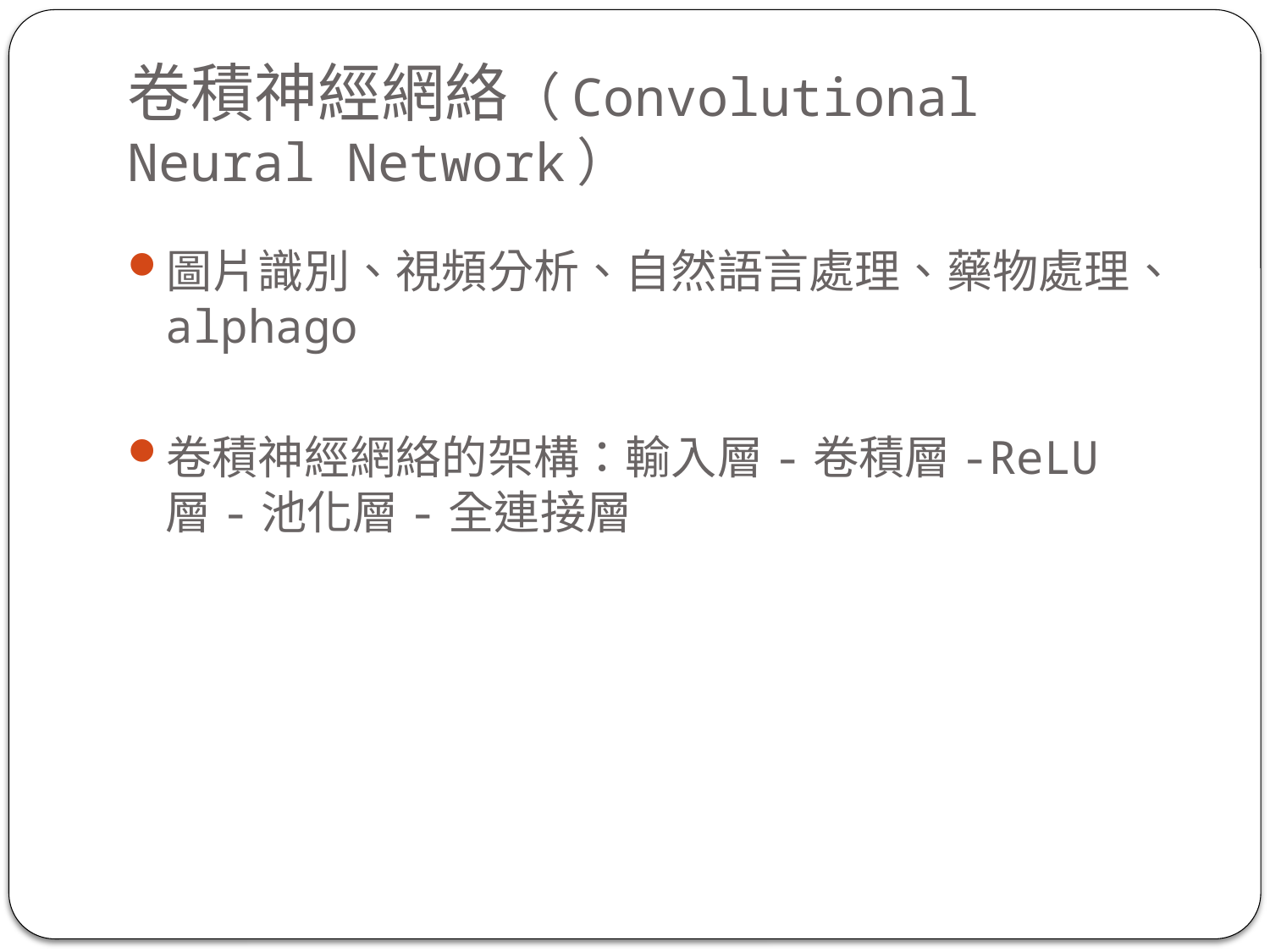

# 卷積神經網絡（Convolutional Neural Network）
圖片識別、視頻分析、自然語言處理、藥物處理、alphago

卷積神經網絡的架構：輸入層-卷積層-ReLU層-池化層-全連接層